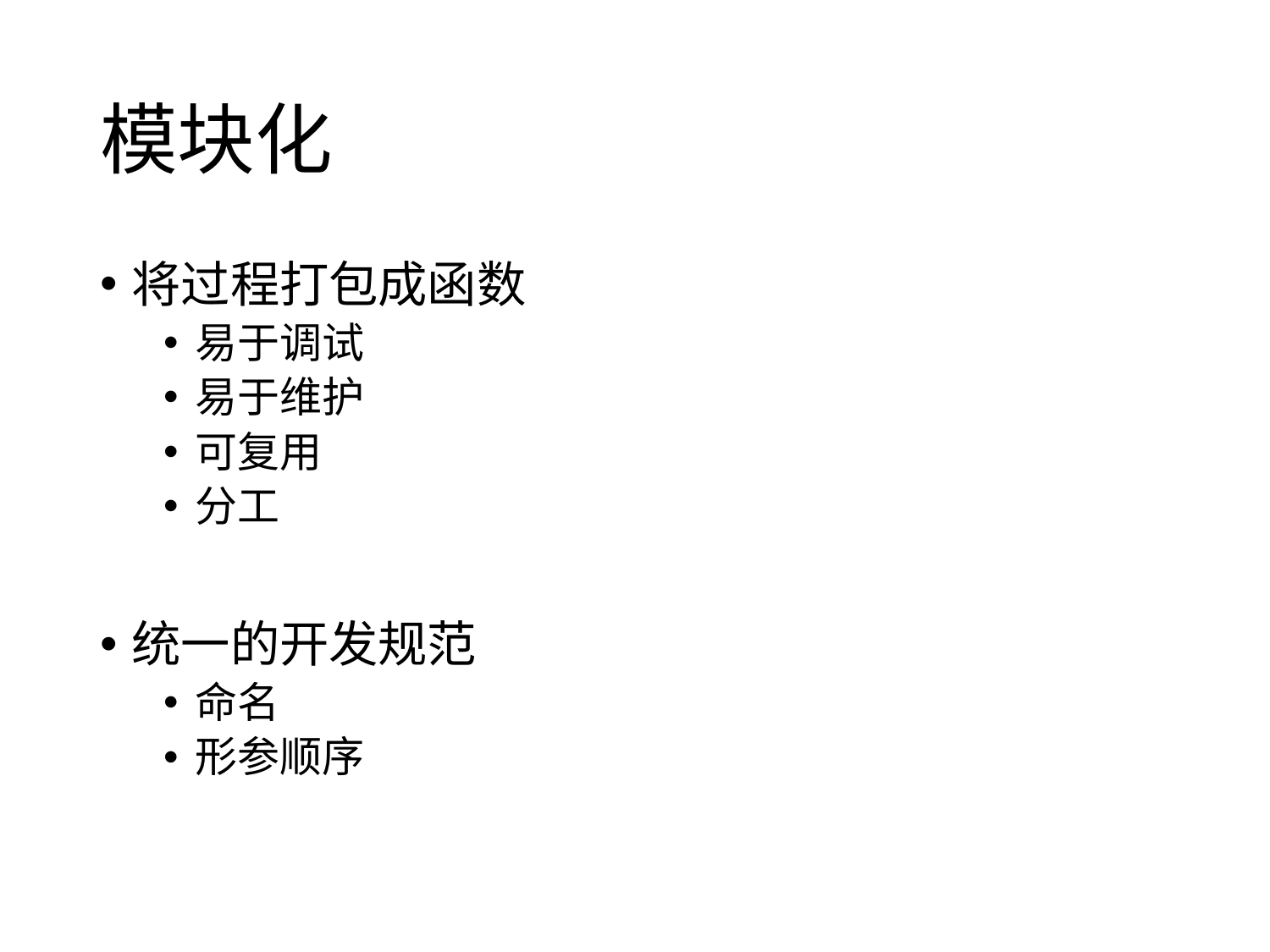

# 模块化
将过程打包成函数
易于调试
易于维护
可复用
分工

统一的开发规范
命名
形参顺序